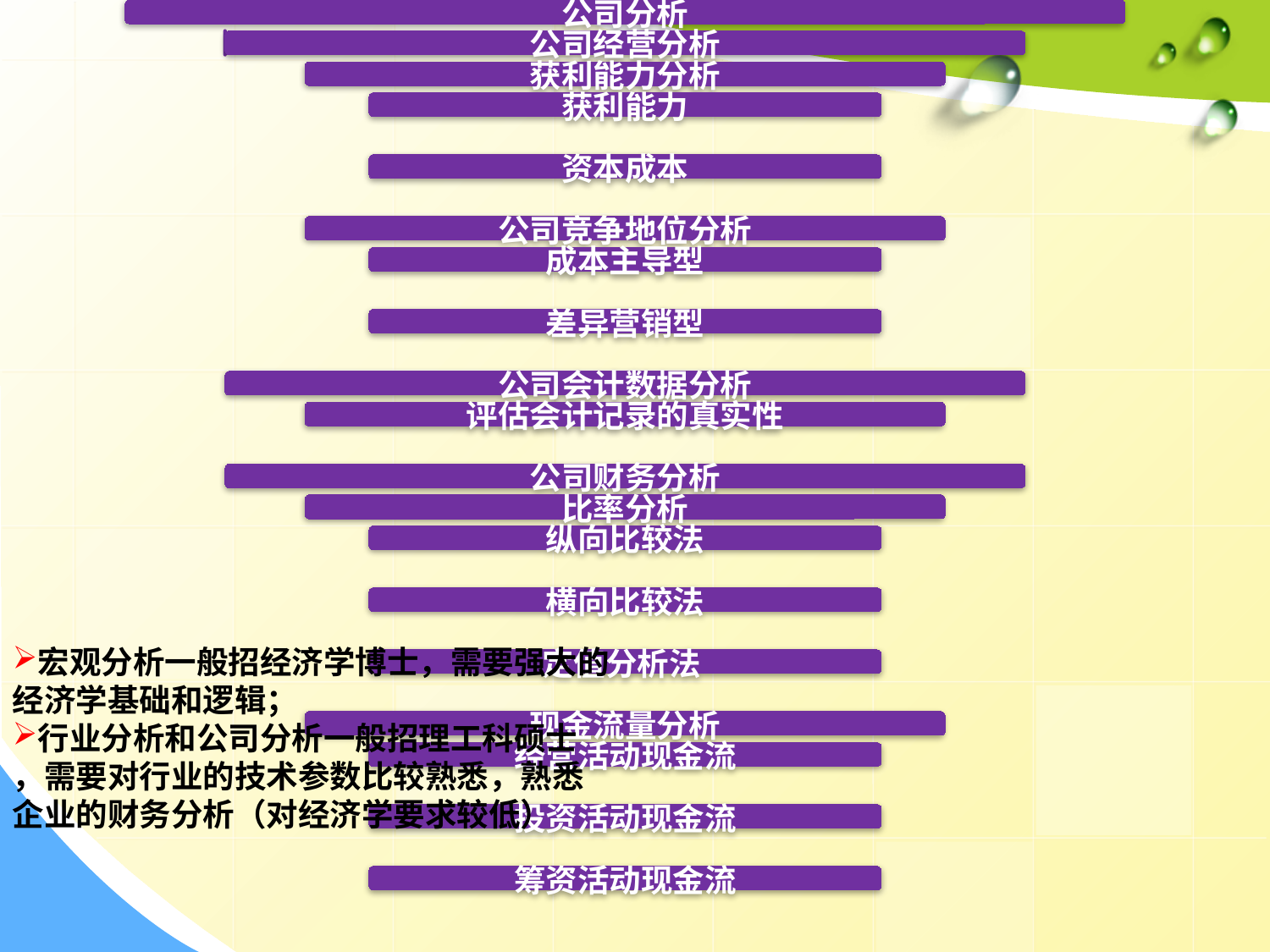

公司分析
公司经营分析
获利能力分析
公司竞争地位分析
公司会计数据分析
评估会计记录的真实性
公司财务分析
比率分析
现金流量分析
纵向比较法
横向比较法
定值分析法
经营活动现金流
筹资活动现金流
投资活动现金流
成本主导型
差异营销型
获利能力
资本成本
宏观分析一般招经济学博士，需要强大的经济学基础和逻辑；
行业分析和公司分析一般招理工科硕士
，需要对行业的技术参数比较熟悉，熟悉
企业的财务分析（对经济学要求较低）